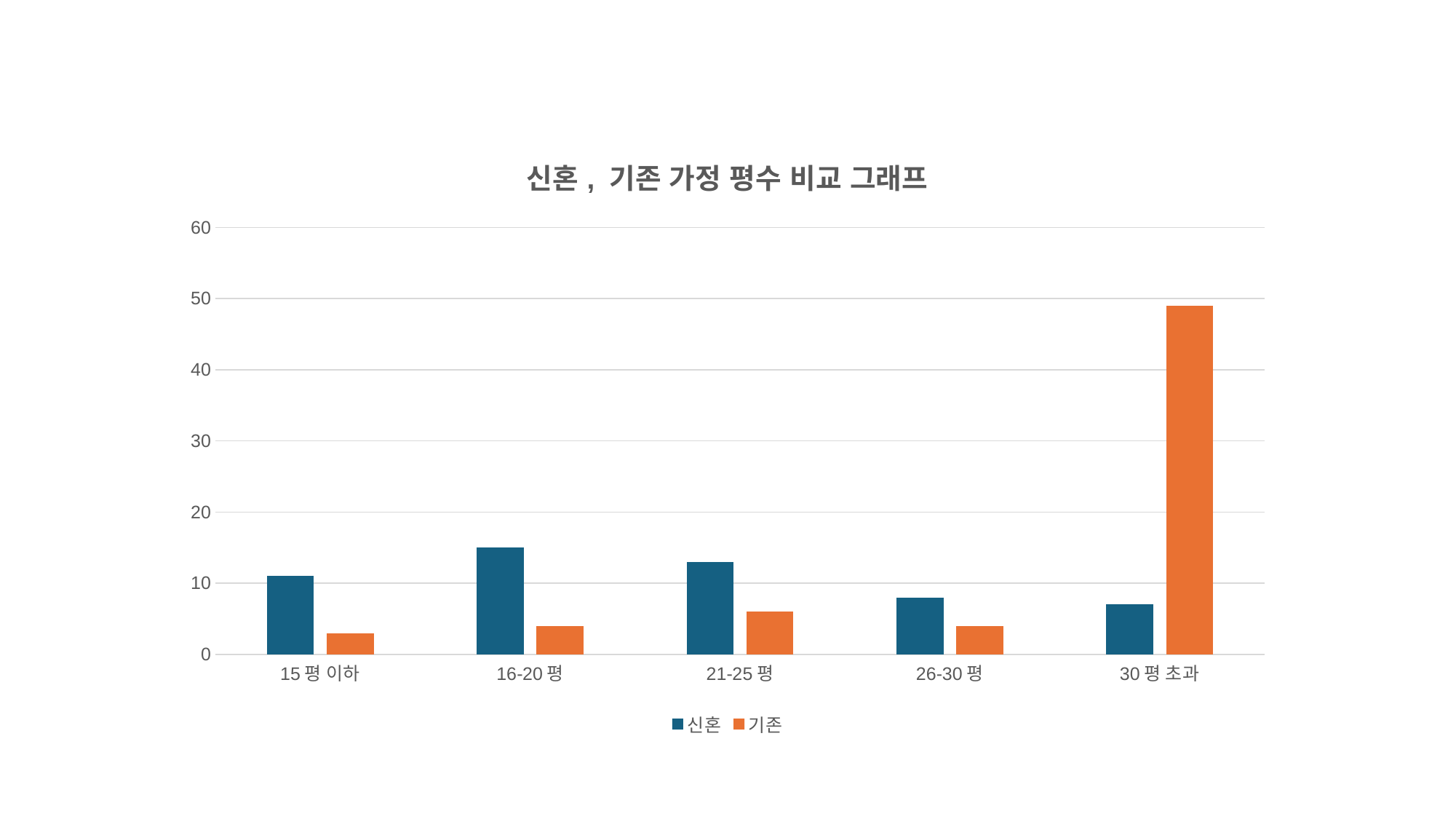

### Chart: 신혼, 기존 가정 평수 비교 그래프

| Category | 신혼 | 기존 |
|---|---|---|
| 15평 이하 | 11.0 | 3.0 |
| 16-20평 | 15.0 | 4.0 |
| 21-25평 | 13.0 | 6.0 |
| 26-30평 | 8.0 | 4.0 |
| 30평 초과 | 7.0 | 49.0 |